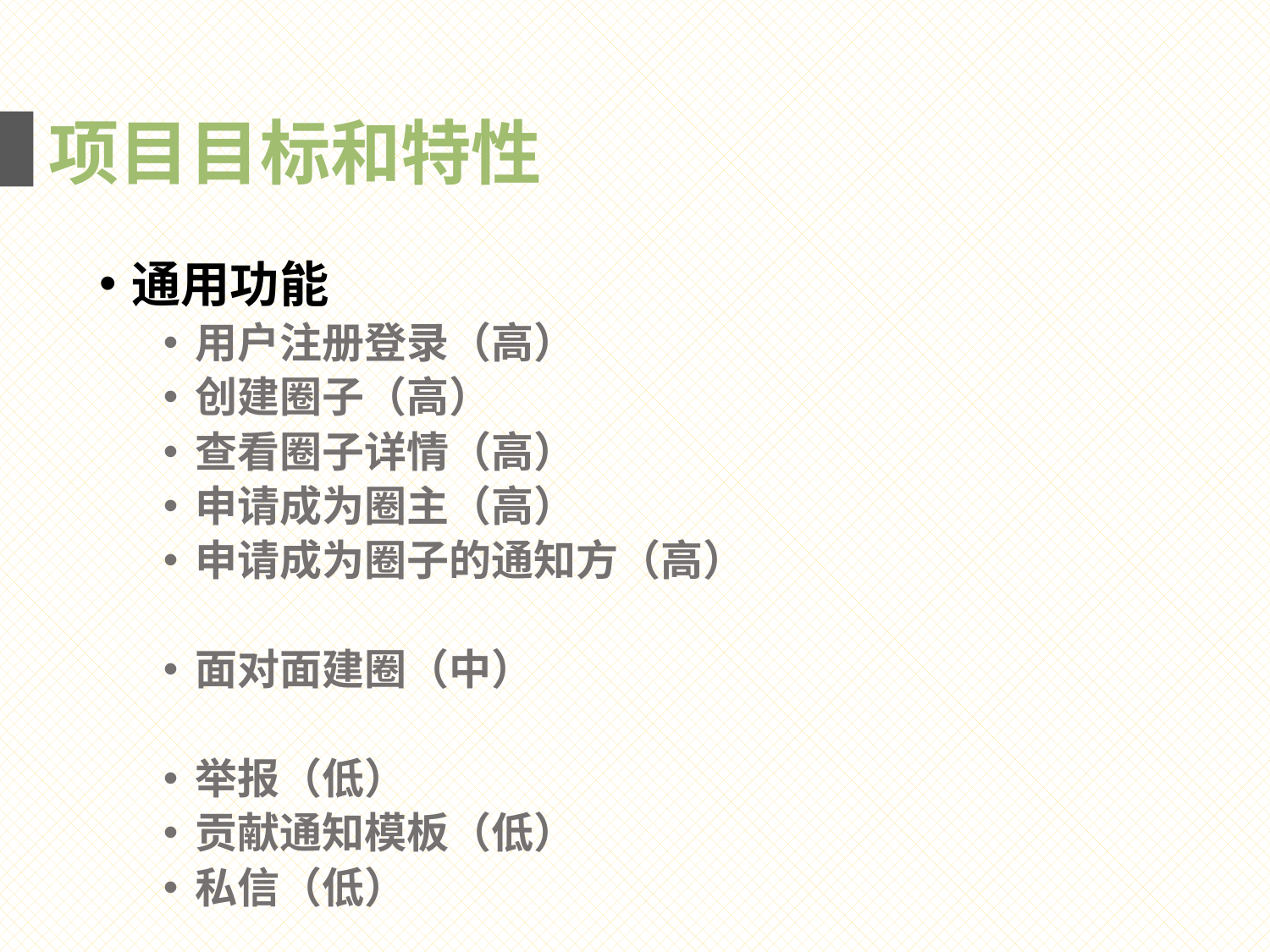

项目目标和特性

通用功能
用户注册登录（高）
创建圈子（高）
查看圈子详情（高）
申请成为圈主（高）
申请成为圈子的通知方（高）

面对面建圈（中）

举报（低）
贡献通知模板（低）
私信（低）